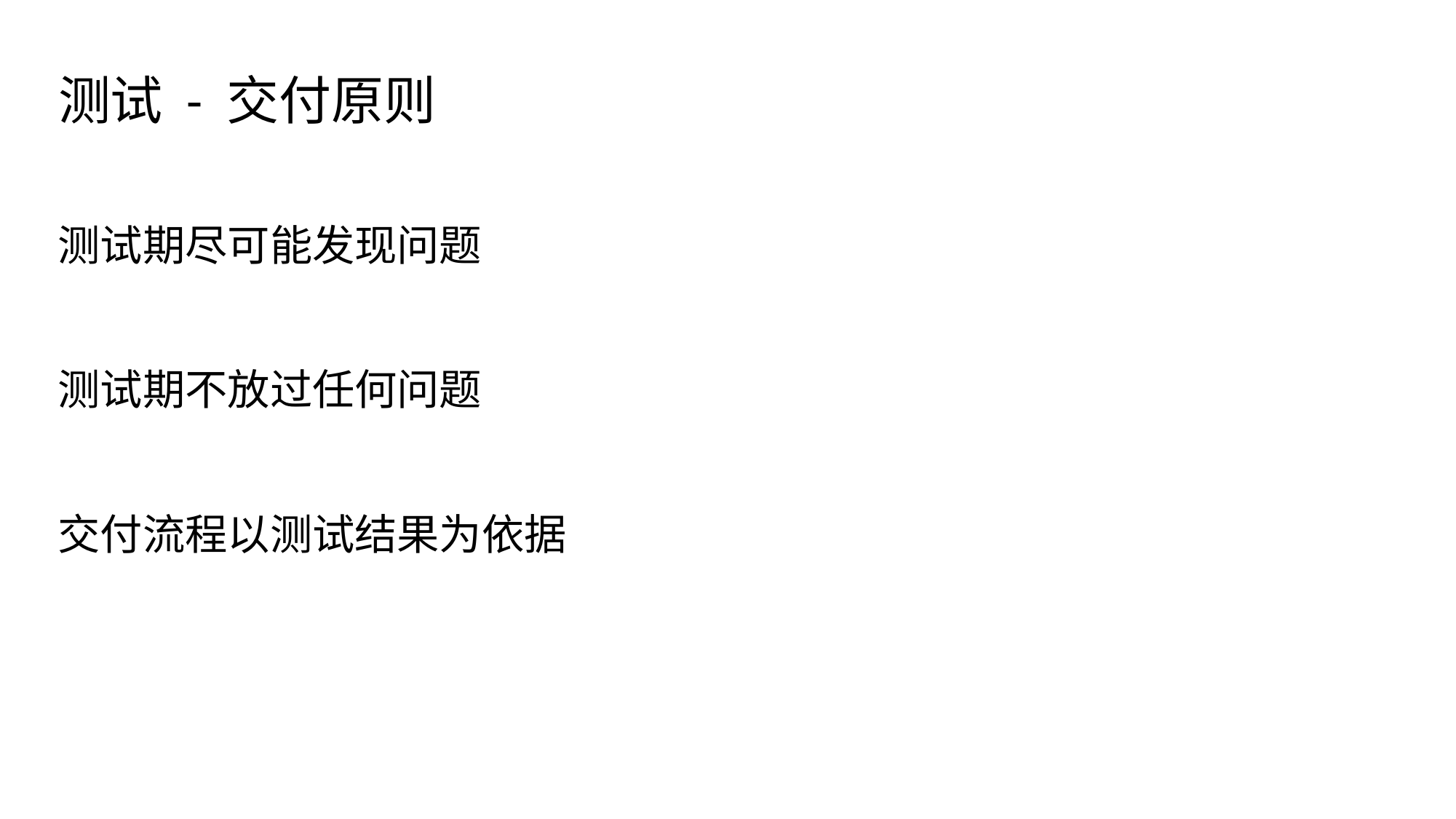

# 测试 - 交付原则
测试期尽可能发现问题
测试期不放过任何问题
交付流程以测试结果为依据